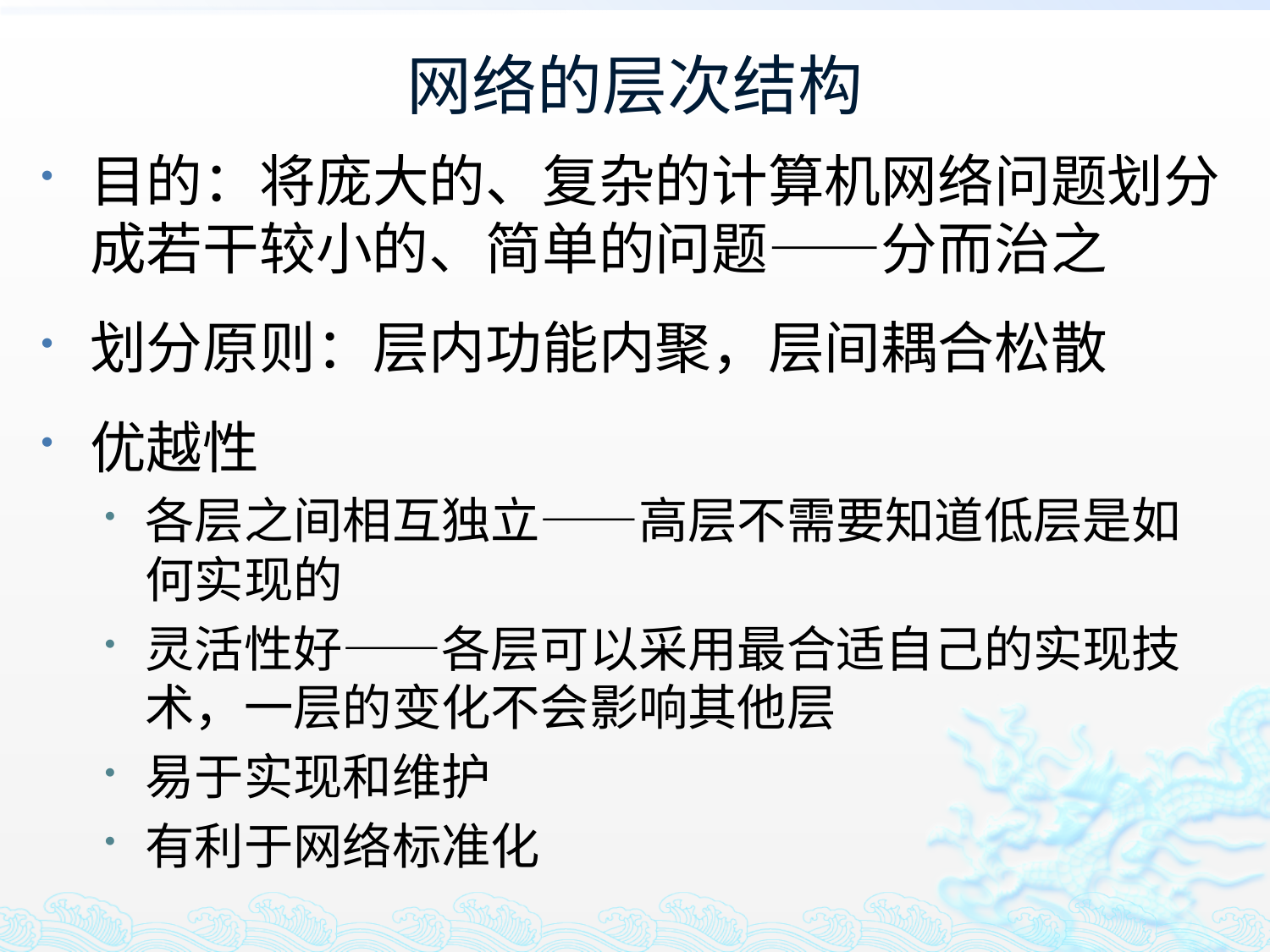

# 网络的层次结构
目的：将庞大的、复杂的计算机网络问题划分成若干较小的、简单的问题——分而治之
划分原则：层内功能内聚，层间耦合松散
优越性
各层之间相互独立——高层不需要知道低层是如何实现的
灵活性好——各层可以采用最合适自己的实现技术，一层的变化不会影响其他层
易于实现和维护
有利于网络标准化